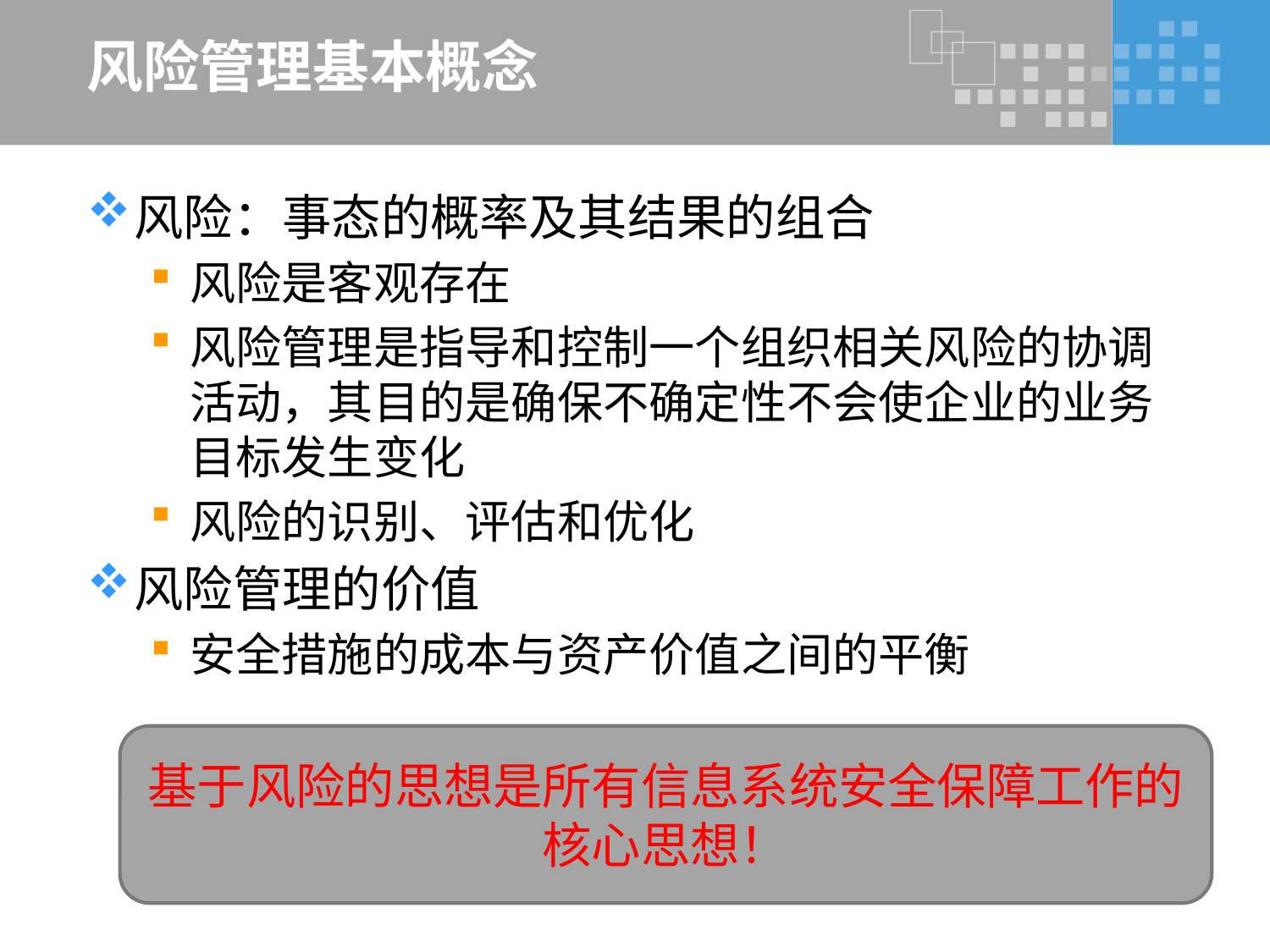

# 风险管理基本概念
风险：事态的概率及其结果的组合
风险是客观存在
风险管理是指导和控制一个组织相关风险的协调活动，其目的是确保不确定性不会使企业的业务目标发生变化
风险的识别、评估和优化
风险管理的价值
安全措施的成本与资产价值之间的平衡

基于风险的思想是所有信息系统安全保障工作的核心思想！
7